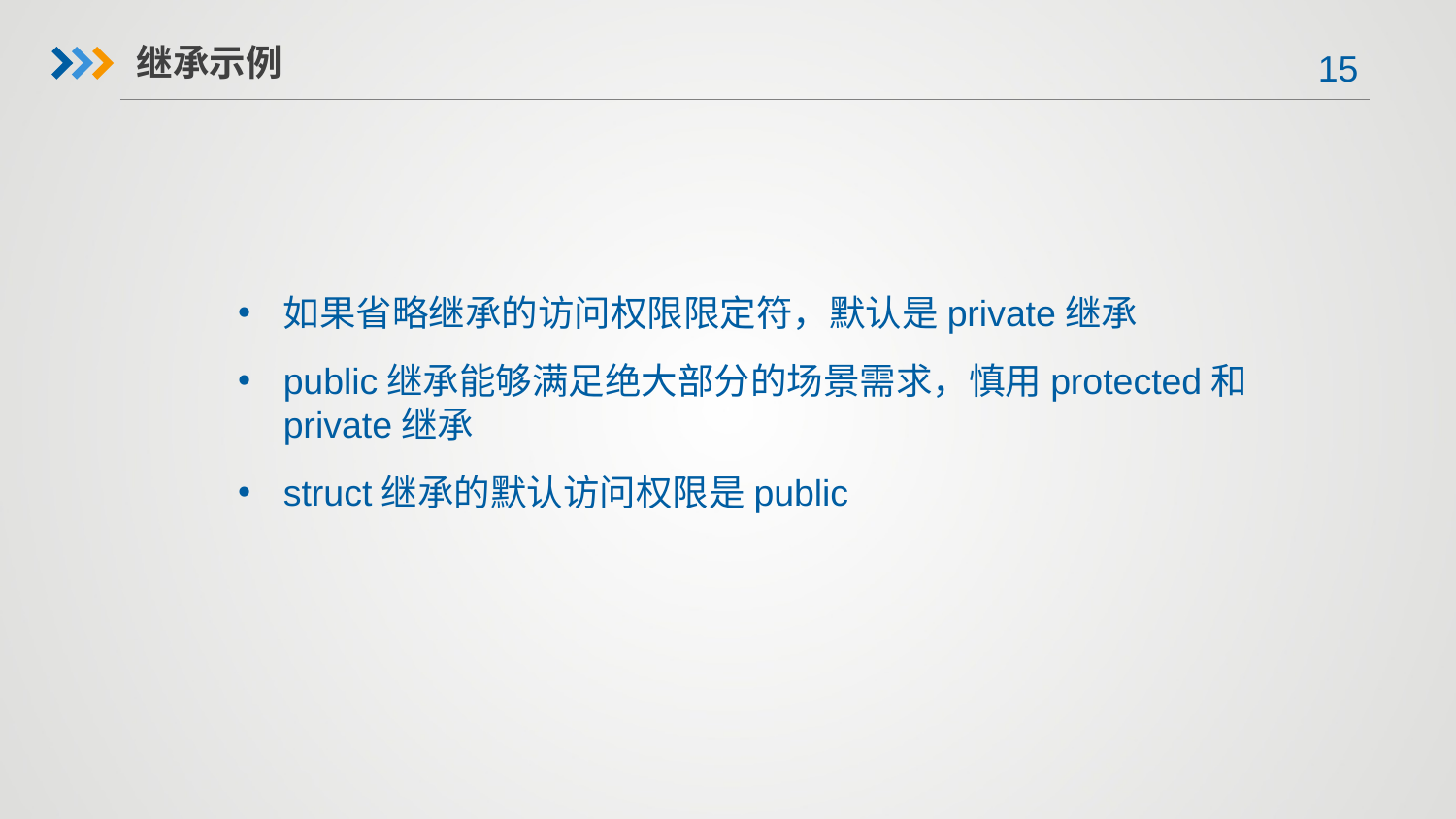

继承示例
如果省略继承的访问权限限定符，默认是private继承
public继承能够满足绝大部分的场景需求，慎用protected和private继承
struct继承的默认访问权限是public